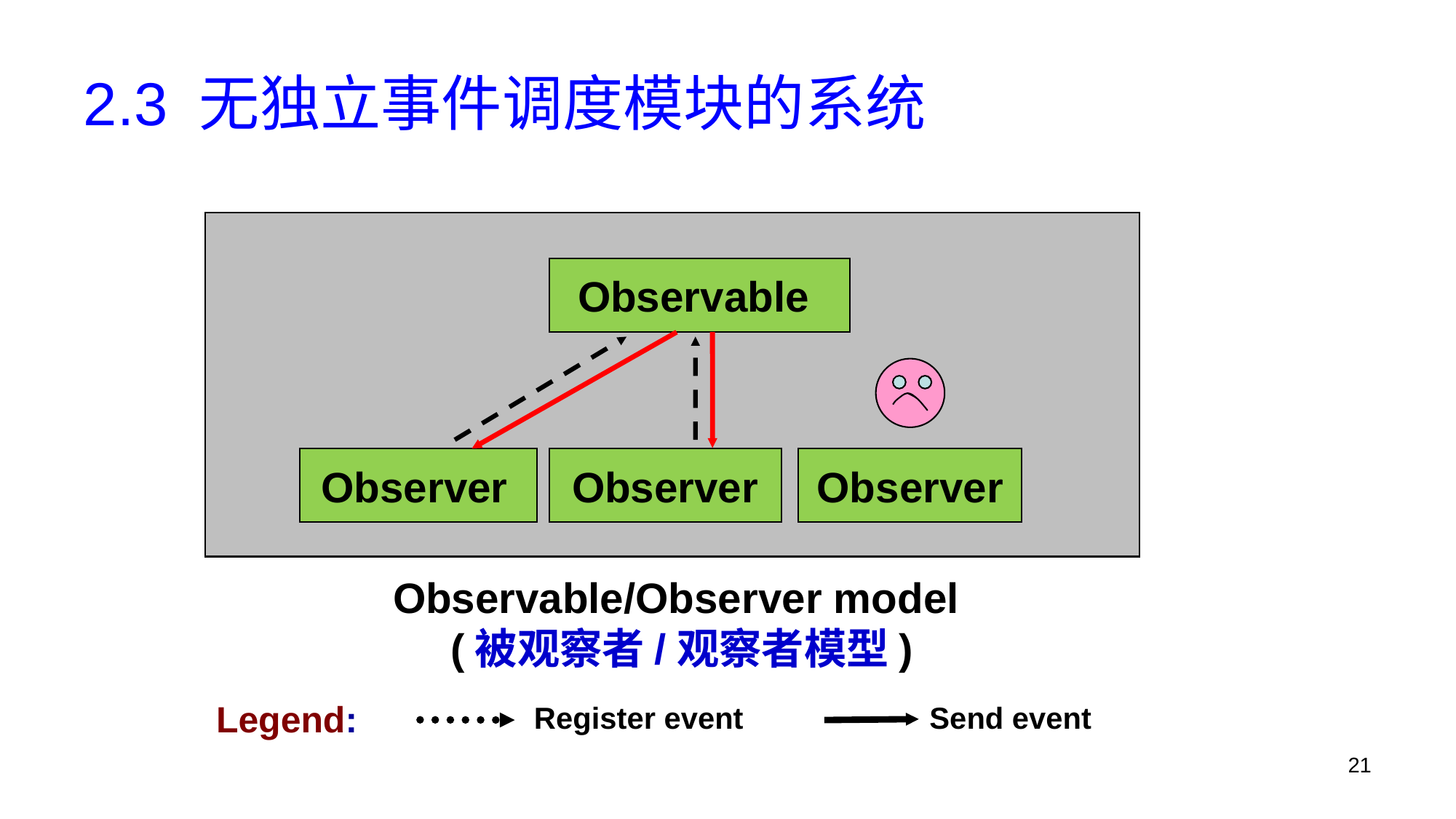

# 2.3 无独立事件调度模块的系统

Observable

Observer
Observer
Observer
Observable/Observer model
 (被观察者/观察者模型)
Legend:
Register event
Send event

21